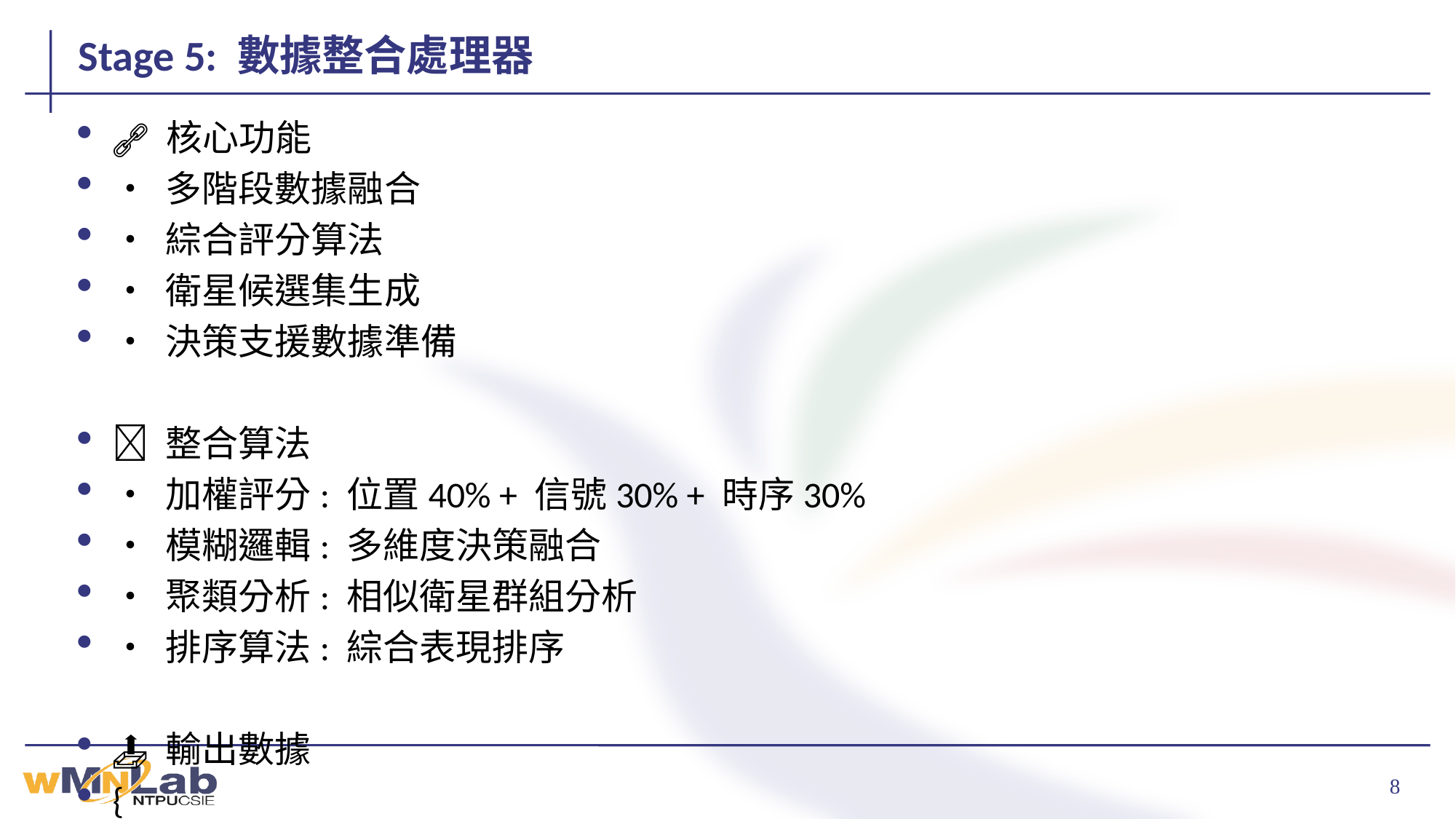

# Stage 5: 數據整合處理器
🔗 核心功能
• 多階段數據融合
• 綜合評分算法
• 衛星候選集生成
• 決策支援數據準備

🧮 整合算法
• 加權評分: 位置40% + 信號30% + 時序30%
• 模糊邏輯: 多維度決策融合
• 聚類分析: 相似衛星群組分析
• 排序算法: 綜合表現排序

📤 輸出數據
{
  "satellite_id": "25544",
  "composite_score": 0.85,
  "ranking": 5,
  "decision_factors": {...},
  "recommendation": "high_priority"
}

🎯 性能指標: 生成top-50優選衛星候選集